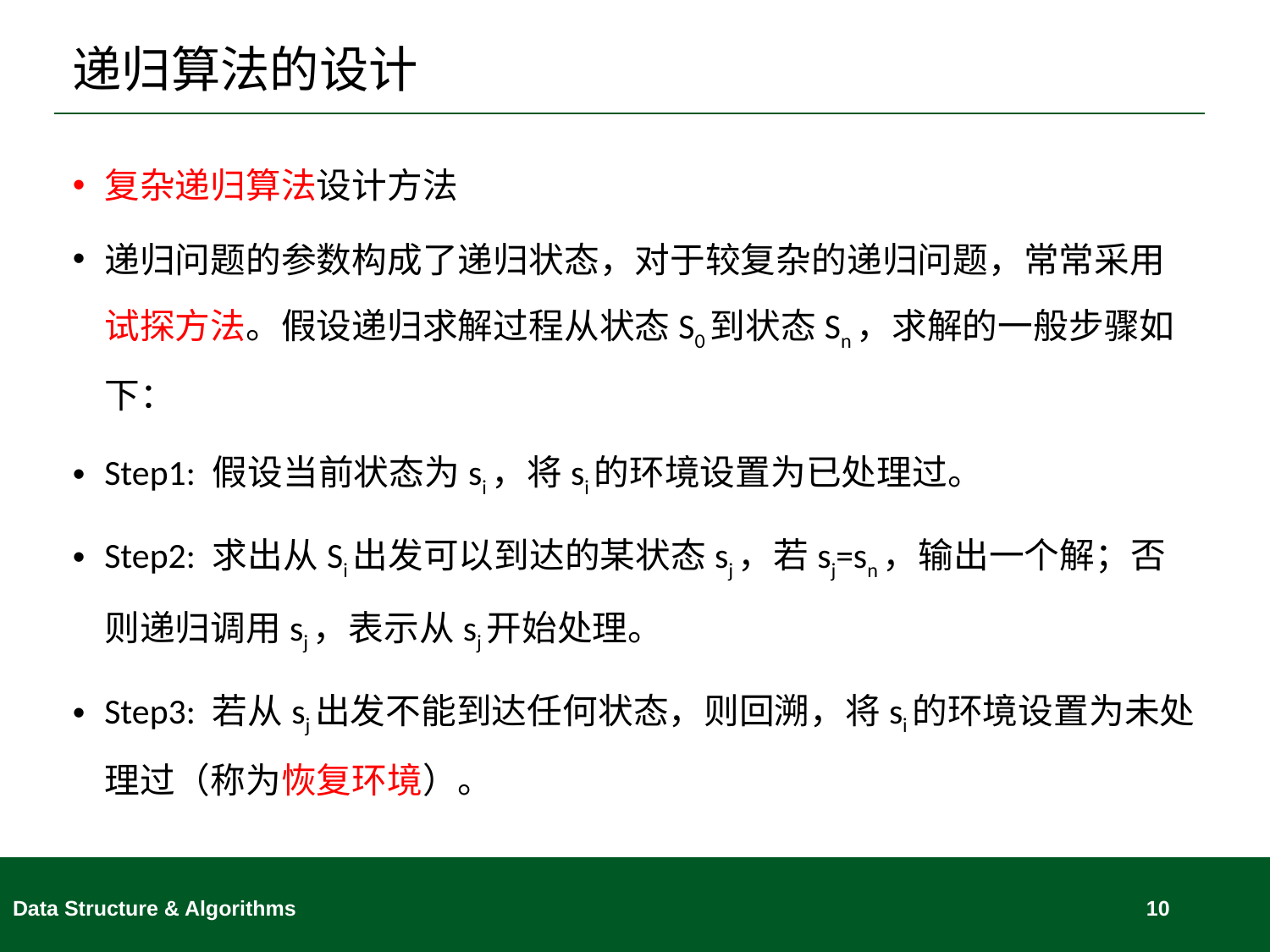

# 递归算法的设计
复杂递归算法设计方法
递归问题的参数构成了递归状态，对于较复杂的递归问题，常常采用试探方法。假设递归求解过程从状态S0到状态Sn，求解的一般步骤如下：
Step1: 假设当前状态为si，将si的环境设置为已处理过。
Step2: 求出从Si出发可以到达的某状态sj，若sj=sn，输出一个解；否则递归调用sj，表示从sj开始处理。
Step3: 若从sj出发不能到达任何状态，则回溯，将si的环境设置为未处理过（称为恢复环境）。
Data Structure & Algorithms
10